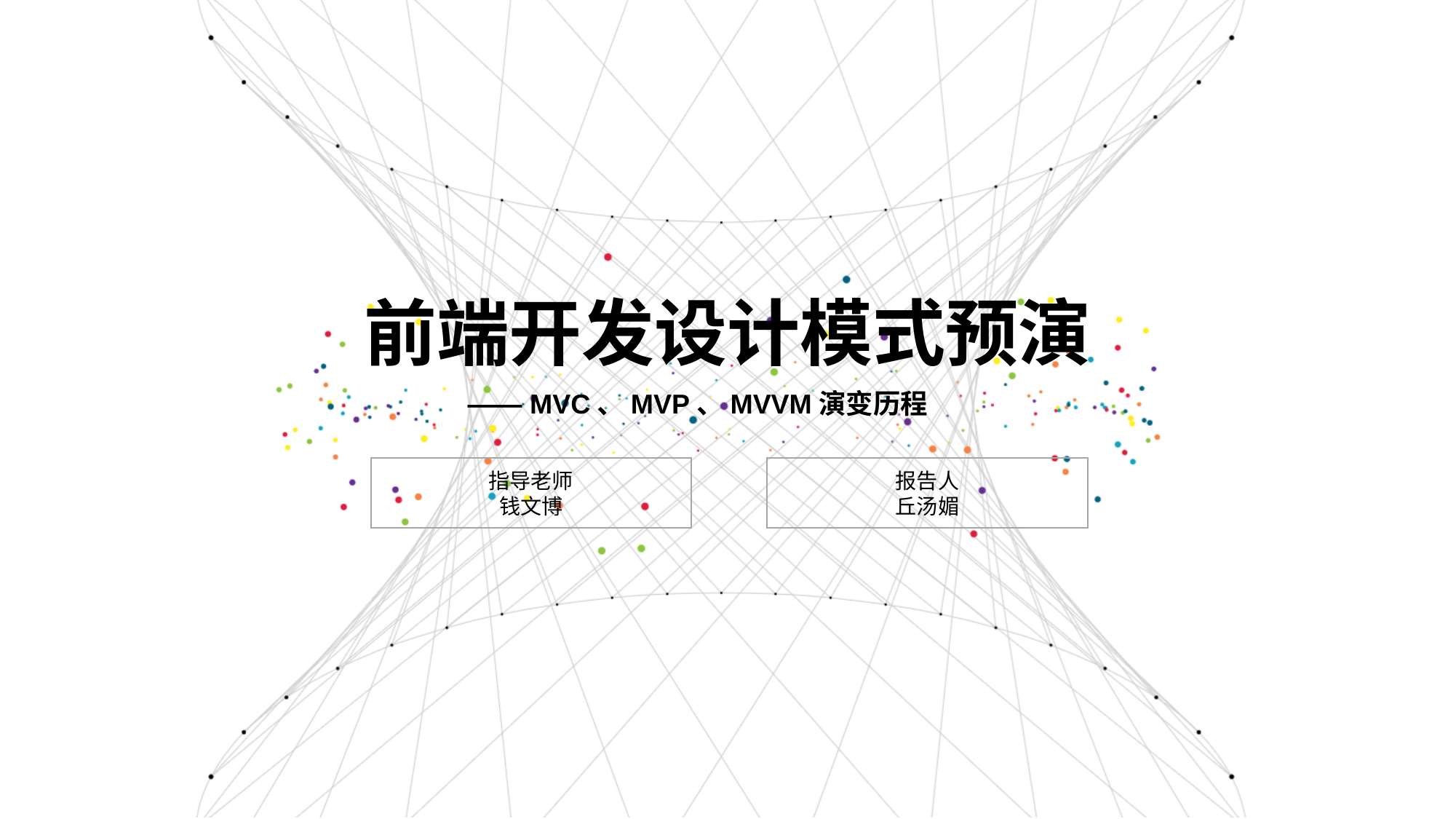

前端开发设计模式预演
—— MVC、MVP、MVVM演变历程
指导老师
钱文博
报告人
丘汤媚